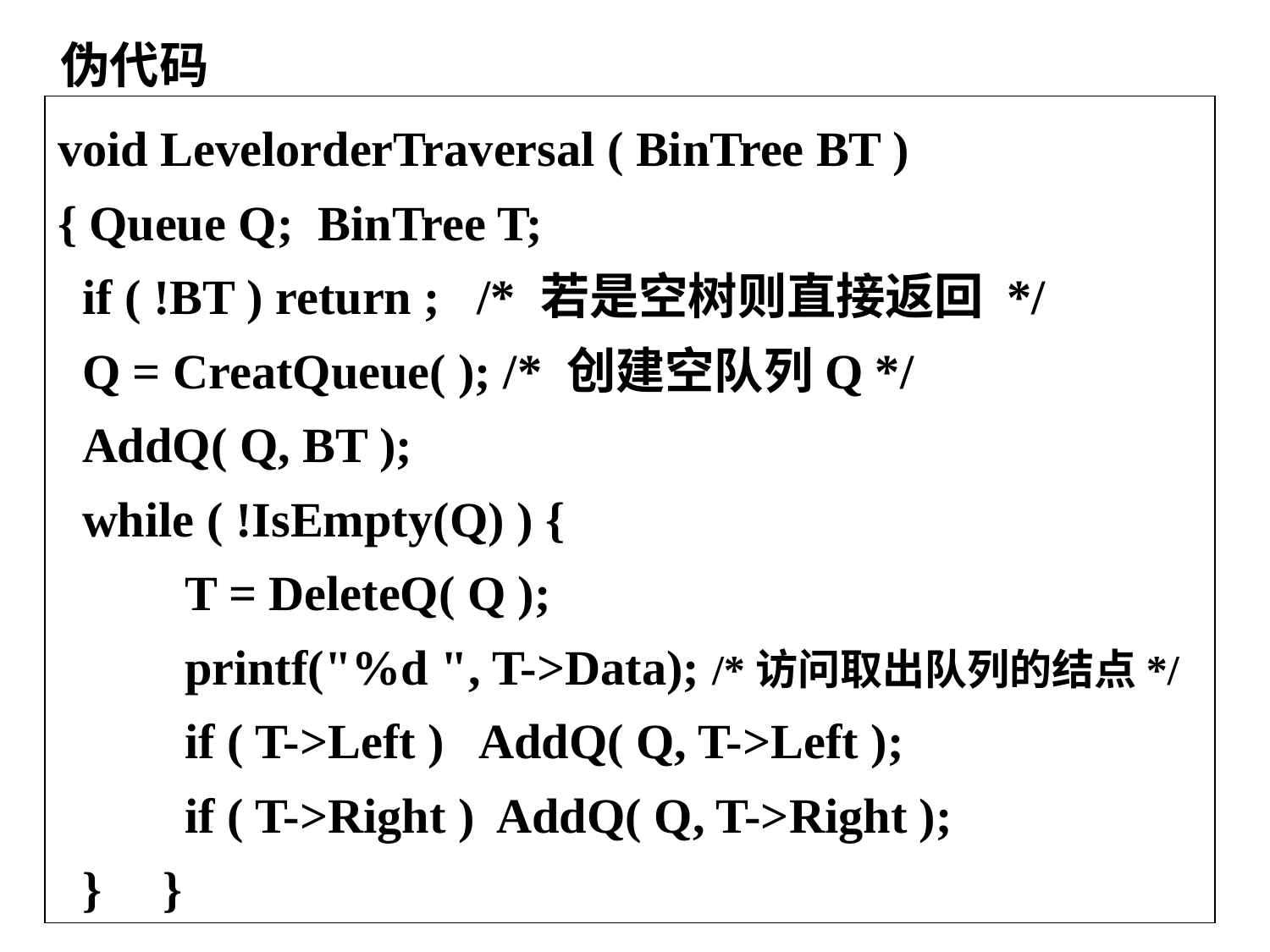

伪代码
void LevelorderTraversal ( BinTree BT )
{ Queue Q;  BinTree T;
  if ( !BT ) return ;   /* 若是空树则直接返回 */
  Q = CreatQueue( ); /* 创建空队列Q */
  AddQ( Q, BT );
  while ( !IsEmpty(Q) ) {
	T = DeleteQ( Q );
	printf("%d ", T->Data); /*访问取出队列的结点*/
	if ( T->Left )   AddQ( Q, T->Left );
	if ( T->Right )  AddQ( Q, T->Right );
  }     }